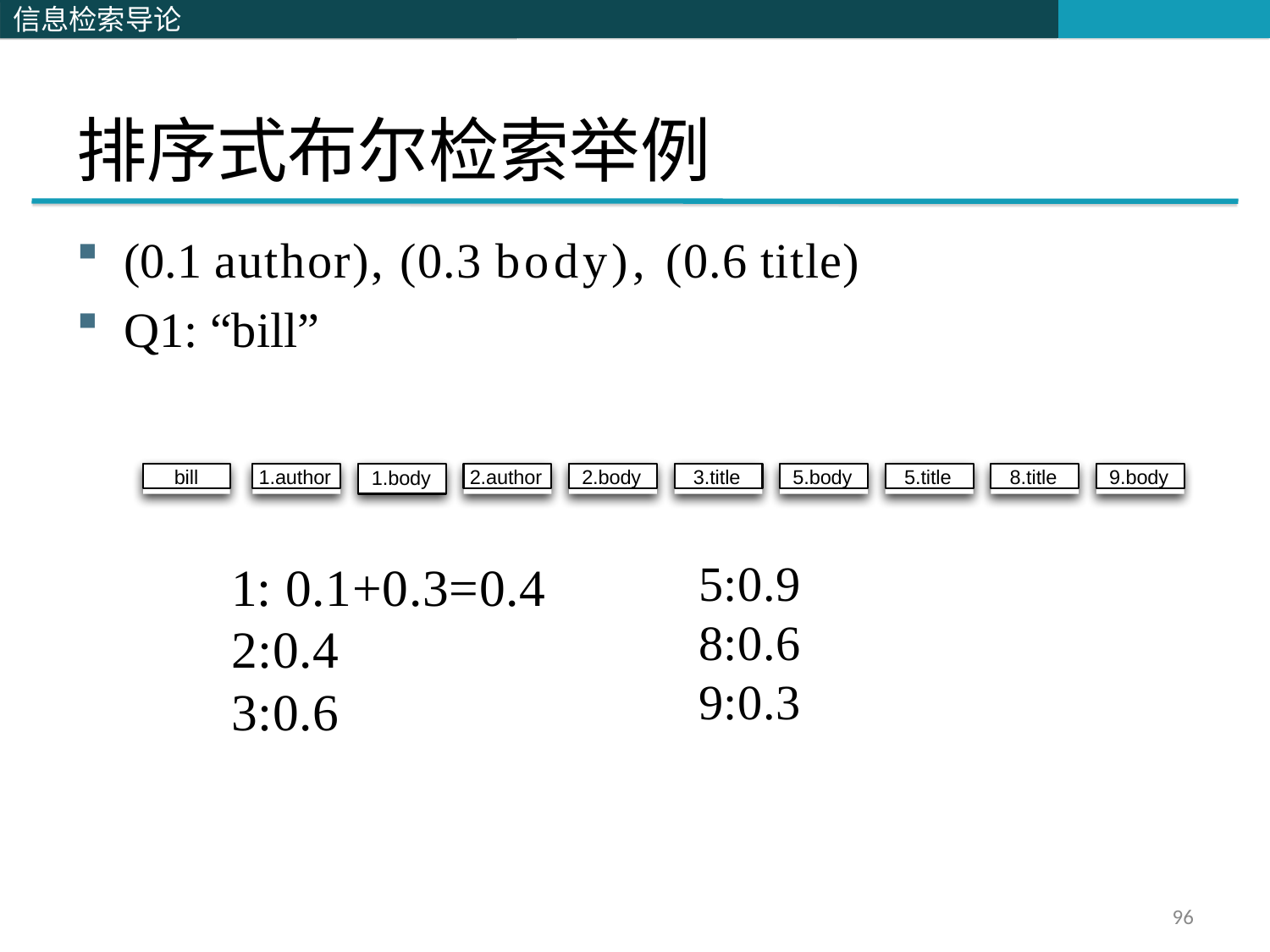

# 排序式布尔检索举例
(0.1 author), (0.3 body), (0.6 title)
Q1: “bill”

bill
1.author
2.author
2.body
3.title
5.body
5.title
8.title
9.body
1.body
5:0.9
8:0.6
9:0.3
1: 0.1+0.3=0.4
2:0.4
3:0.6

96